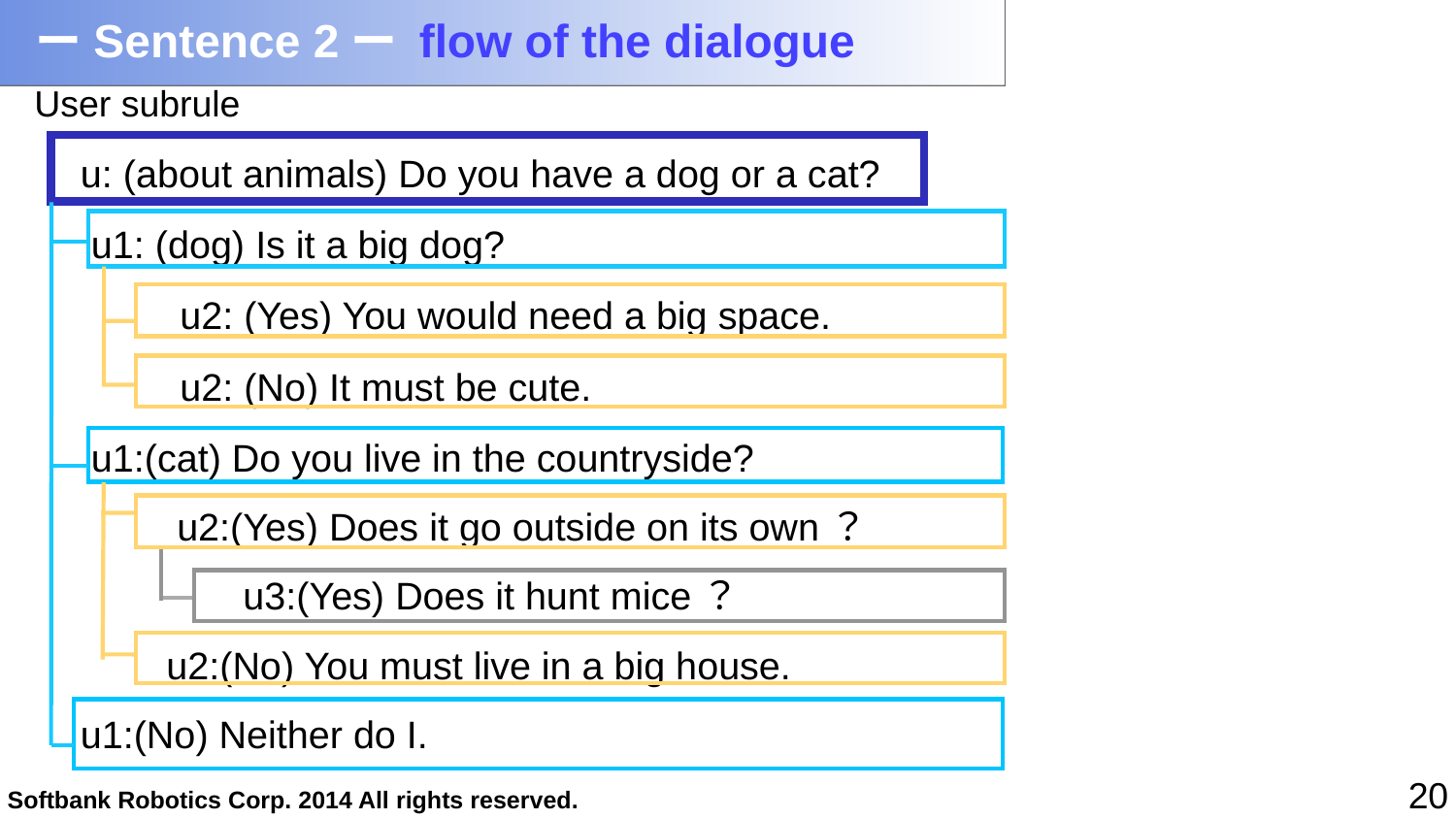

# ーSentence 2ー flow of the dialogue
User subrule
u: (about animals) Do you have a dog or a cat?
 u1: (dog) Is it a big dog?
    　u2: (Yes) You would need a big space.
    　u2: (No) It must be cute.
 u1:(cat) Do you live in the countryside?
　 　u2:(Yes) Does it go outside on its own？
　　　　u3:(Yes) Does it hunt mice？
　　u2:(No) You must live in a big house.
u1:(No) Neither do I.

20